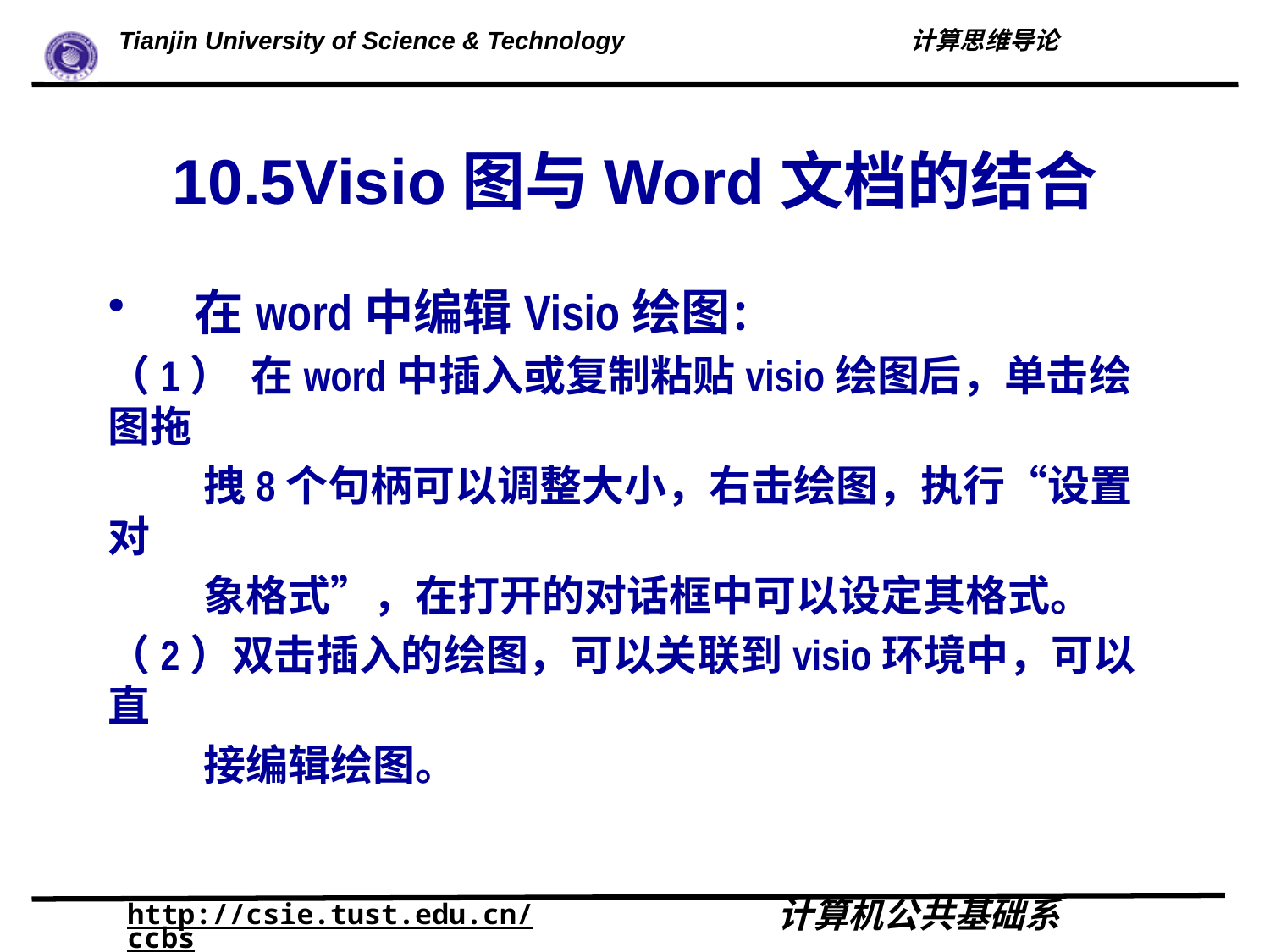

# 10.5Visio图与Word文档的结合
 在word中编辑Visio绘图：
（1）  在word中插入或复制粘贴visio绘图后，单击绘图拖
         拽8个句柄可以调整大小，右击绘图，执行“设置对
         象格式”，在打开的对话框中可以设定其格式。
（2）双击插入的绘图，可以关联到visio环境中，可以直
         接编辑绘图。